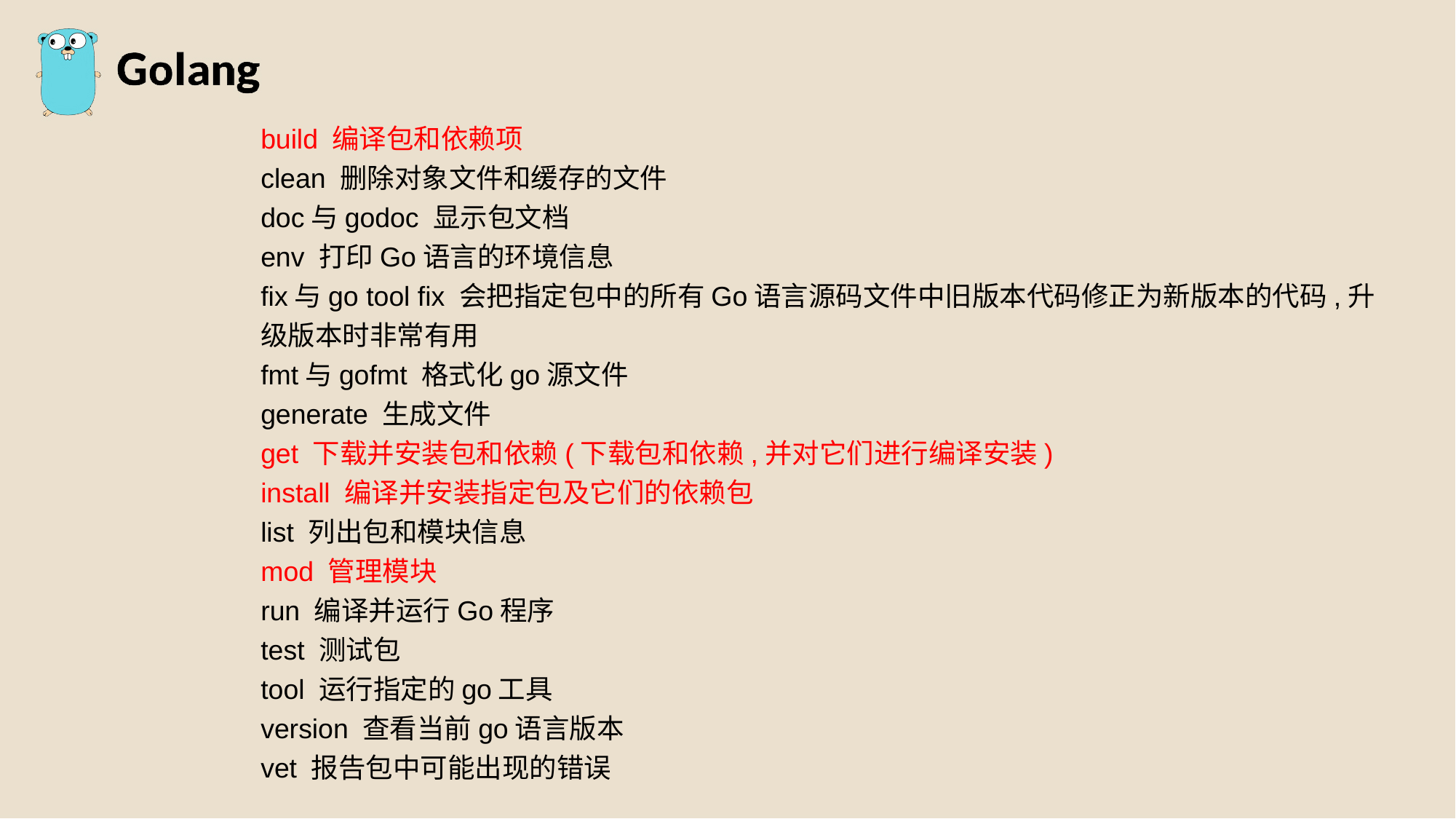

build 编译包和依赖项
clean 删除对象文件和缓存的文件
doc与godoc 显示包文档
env 打印Go语言的环境信息
fix与go tool fix 会把指定包中的所有Go语言源码文件中旧版本代码修正为新版本的代码,升级版本时非常有用
fmt与gofmt 格式化go源文件
generate 生成文件
get 下载并安装包和依赖(下载包和依赖,并对它们进行编译安装)
install 编译并安装指定包及它们的依赖包
list 列出包和模块信息
mod 管理模块
run 编译并运行Go程序
test 测试包
tool 运行指定的go工具
version 查看当前go语言版本
vet 报告包中可能出现的错误